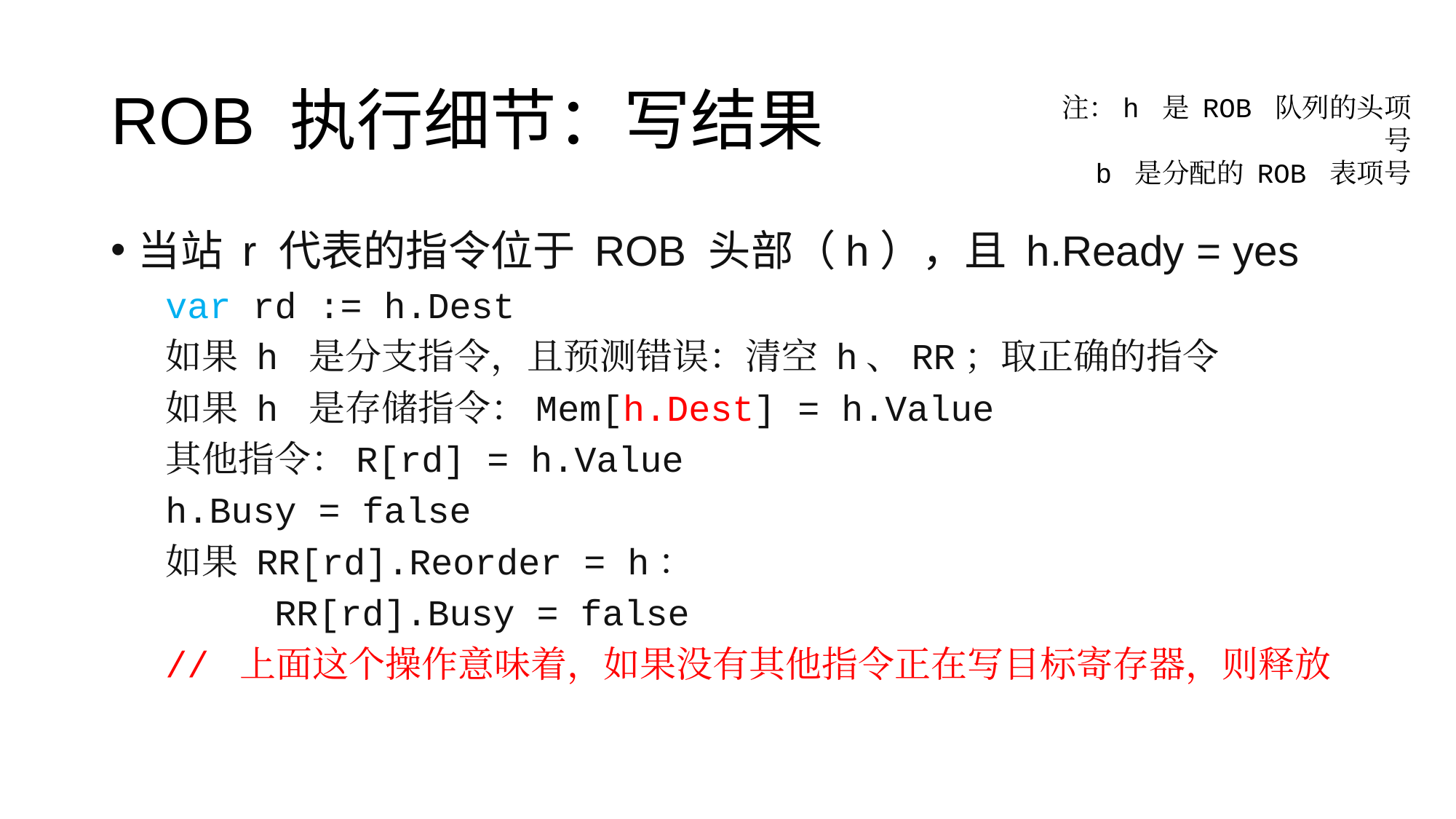

# ROB 执行细节：写结果
注：h 是 ROB 队列的头项号
b 是分配的 ROB 表项号
当站 r 代表的指令位于 ROB 头部（h），且 h.Ready = yes
var rd := h.Dest
如果 h 是分支指令，且预测错误：清空 h、RR；取正确的指令
如果 h 是存储指令：Mem[h.Dest] = h.Value
其他指令：R[rd] = h.Value
h.Busy = false
如果 RR[rd].Reorder = h：
	RR[rd].Busy = false
// 上面这个操作意味着，如果没有其他指令正在写目标寄存器，则释放